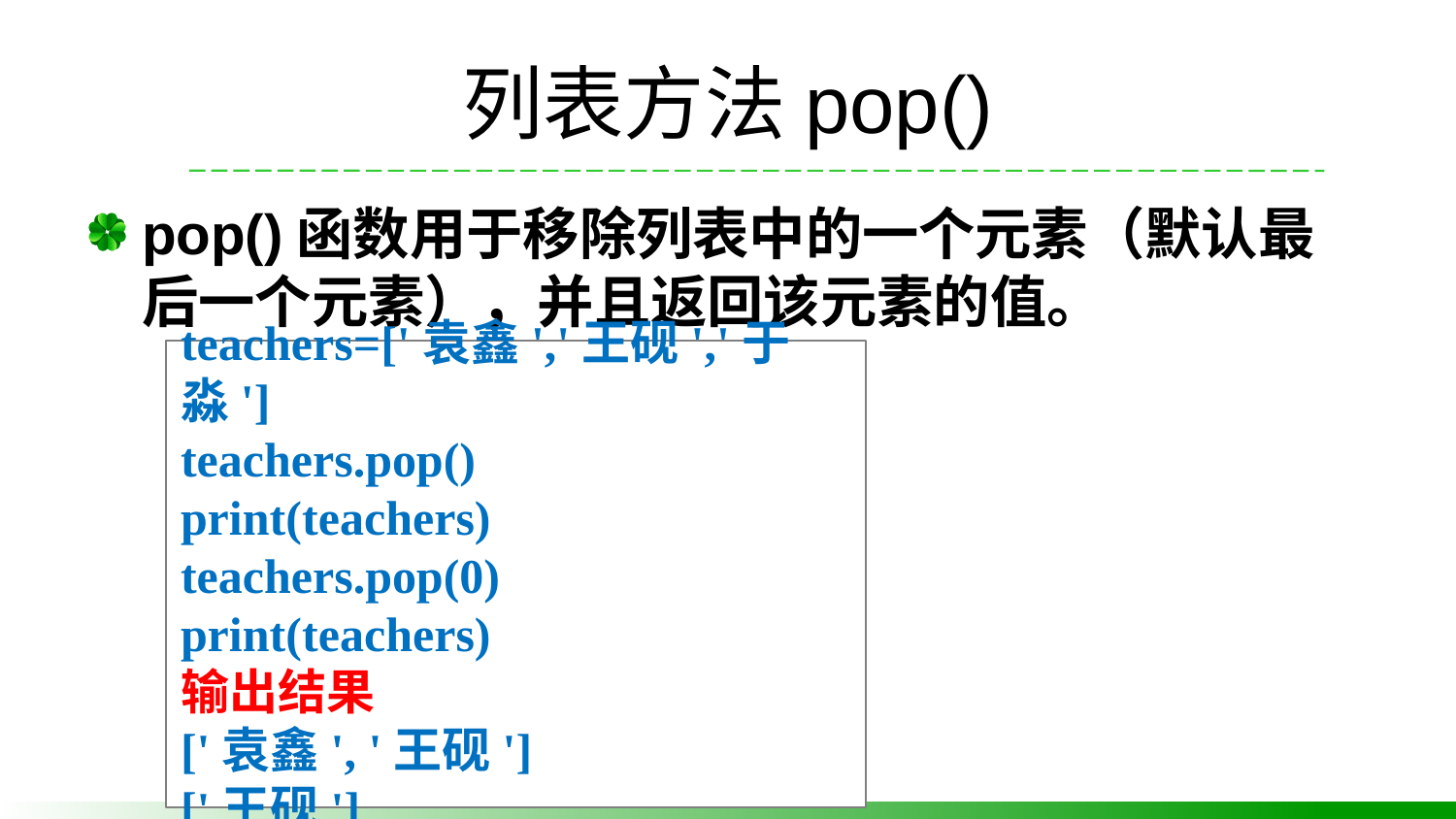

# 列表方法pop()
pop()函数用于移除列表中的一个元素（默认最后一个元素），并且返回该元素的值。
teachers=['袁鑫','王砚','于淼']
teachers.pop()
print(teachers)
teachers.pop(0)
print(teachers)
输出结果
['袁鑫', '王砚']
['王砚']